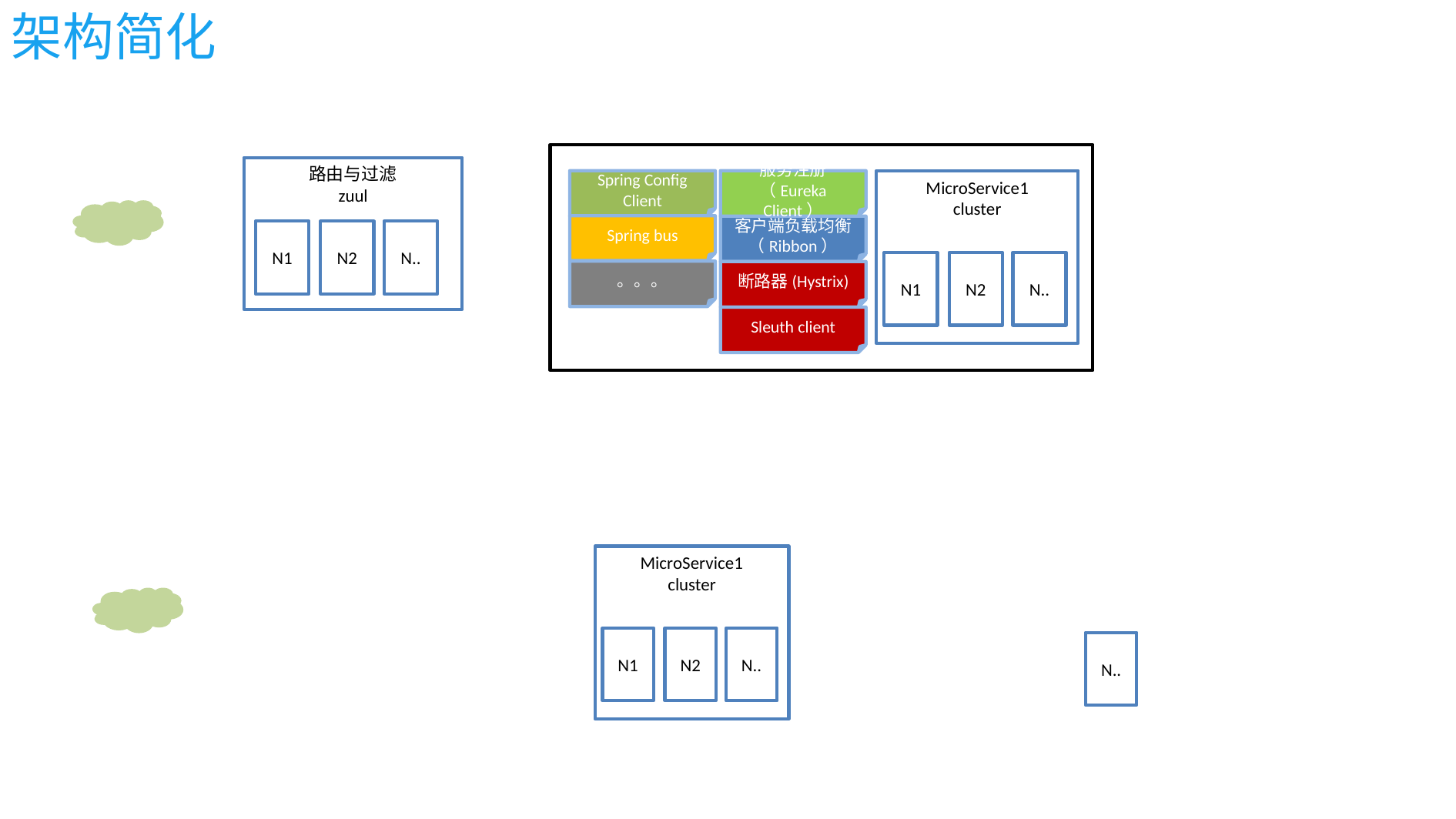

# 架构简化

Spring Config Client
服务注册（Eureka Client）
MicroService1
cluster
N1
N2
N..
客户端负载均衡（Ribbon）
断路器(Hystrix)
Sleuth client
。。。
Spring bus
路由与过滤
zuul
N1
N2
N..

MicroService1
cluster
N1
N2
N..

N..